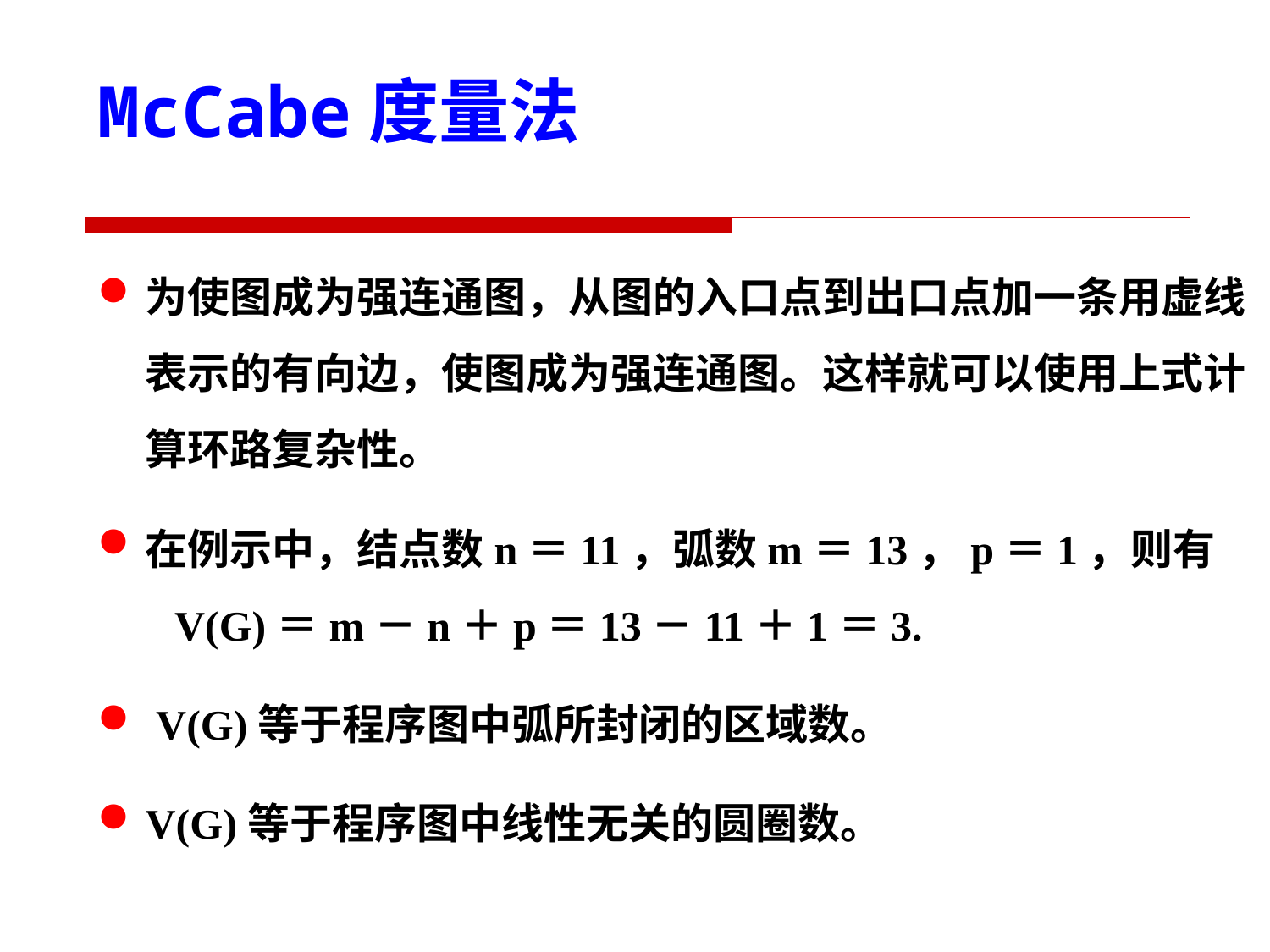

McCabe度量法
为使图成为强连通图，从图的入口点到出口点加一条用虚线表示的有向边，使图成为强连通图。这样就可以使用上式计算环路复杂性。
在例示中，结点数n＝11，弧数m＝13，p＝1，则有
  V(G)＝m－n＋p＝13－11＋1＝3.
 V(G)等于程序图中弧所封闭的区域数。
V(G)等于程序图中线性无关的圆圈数。